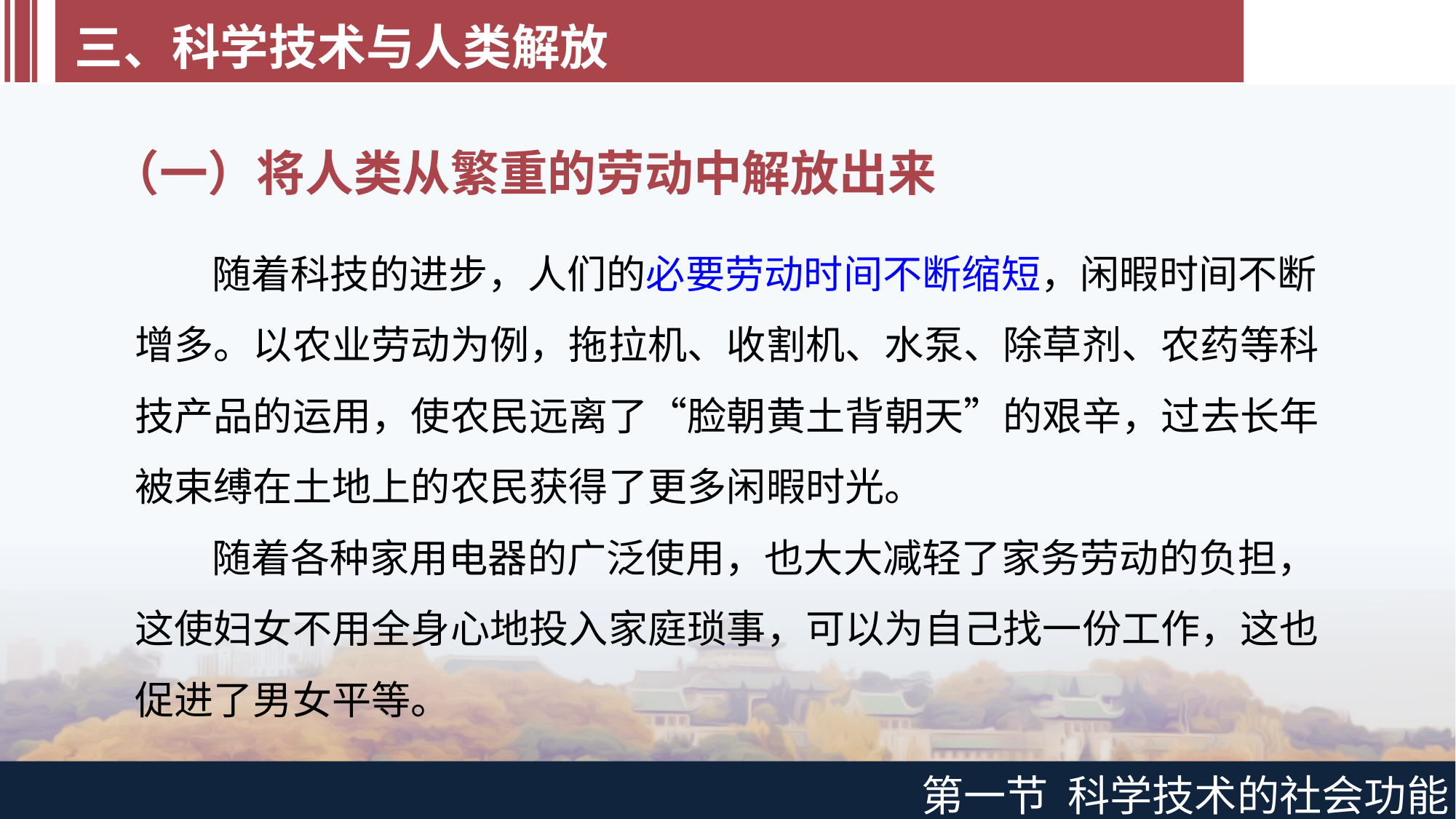

三、科学技术与人类解放
（一）将人类从繁重的劳动中解放出来
随着科技的进步，人们的必要劳动时间不断缩短，闲暇时间不断增多。以农业劳动为例，拖拉机、收割机、水泵、除草剂、农药等科技产品的运用，使农民远离了“脸朝黄土背朝天”的艰辛，过去长年被束缚在土地上的农民获得了更多闲暇时光。
随着各种家用电器的广泛使用，也大大减轻了家务劳动的负担，这使妇女不用全身心地投入家庭琐事，可以为自己找一份工作，这也促进了男女平等。
第一节  科学技术的社会功能